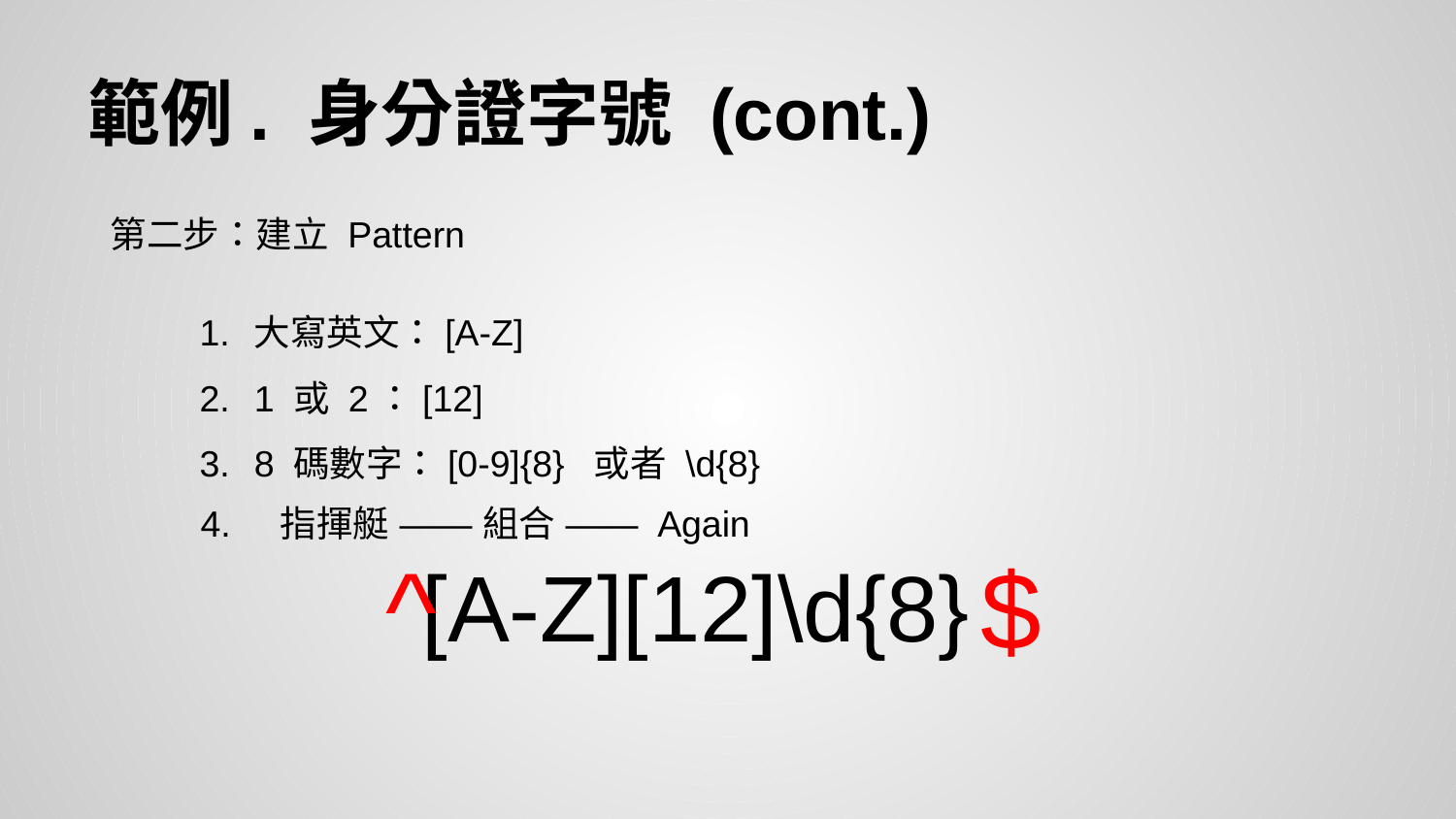

# 範例. 身分證字號 (cont.)
第二步：建立 Pattern
大寫英文：[A-Z]
1 或 2：[12]
8 碼數字：[0-9]{8}  或者 \d{8}

4.    指揮艇 —— 組合 —— Again
^                  $
[A-Z][12]\d{8}